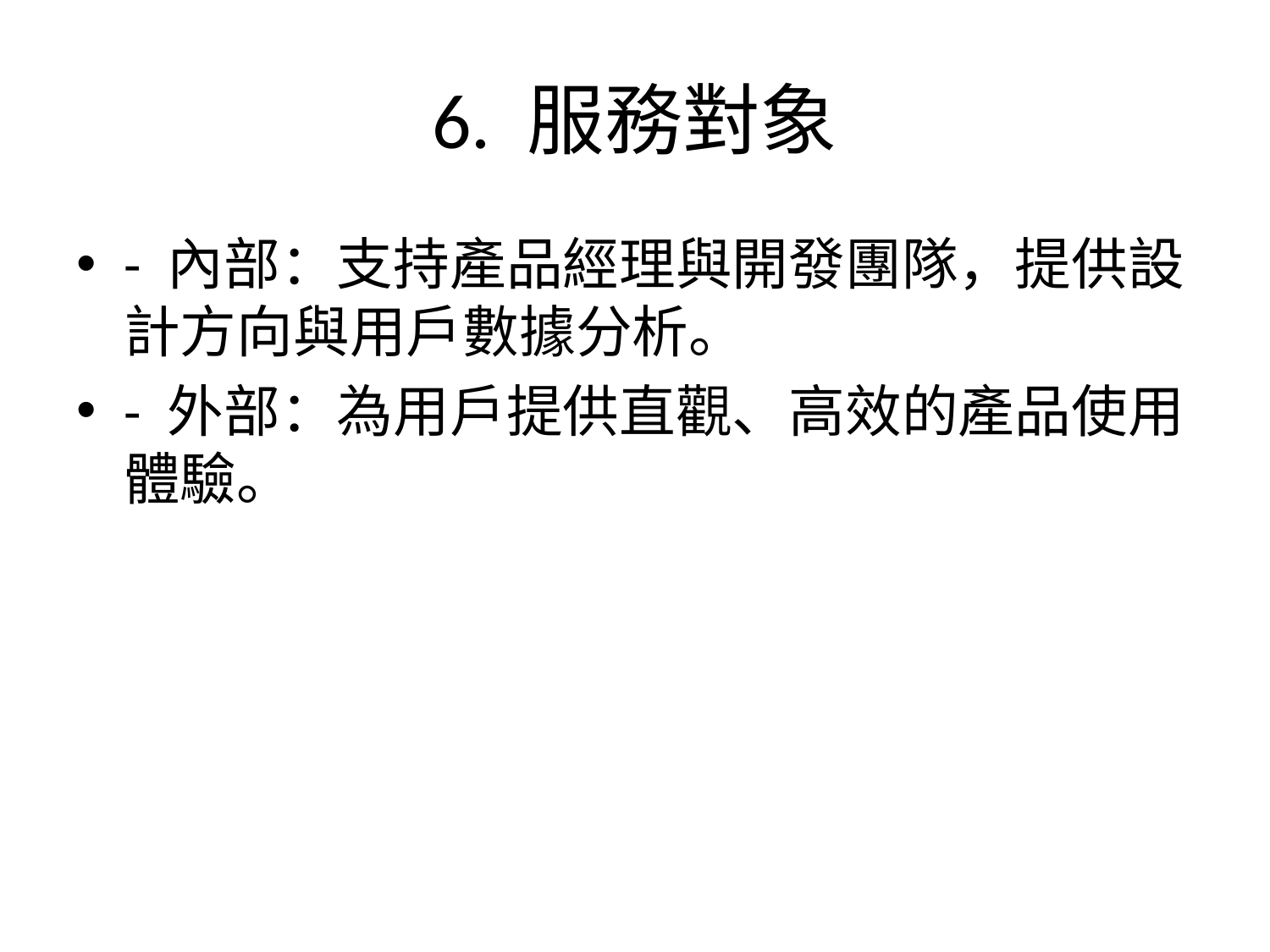

# 6. 服務對象
- 內部：支持產品經理與開發團隊，提供設計方向與用戶數據分析。
- 外部：為用戶提供直觀、高效的產品使用體驗。